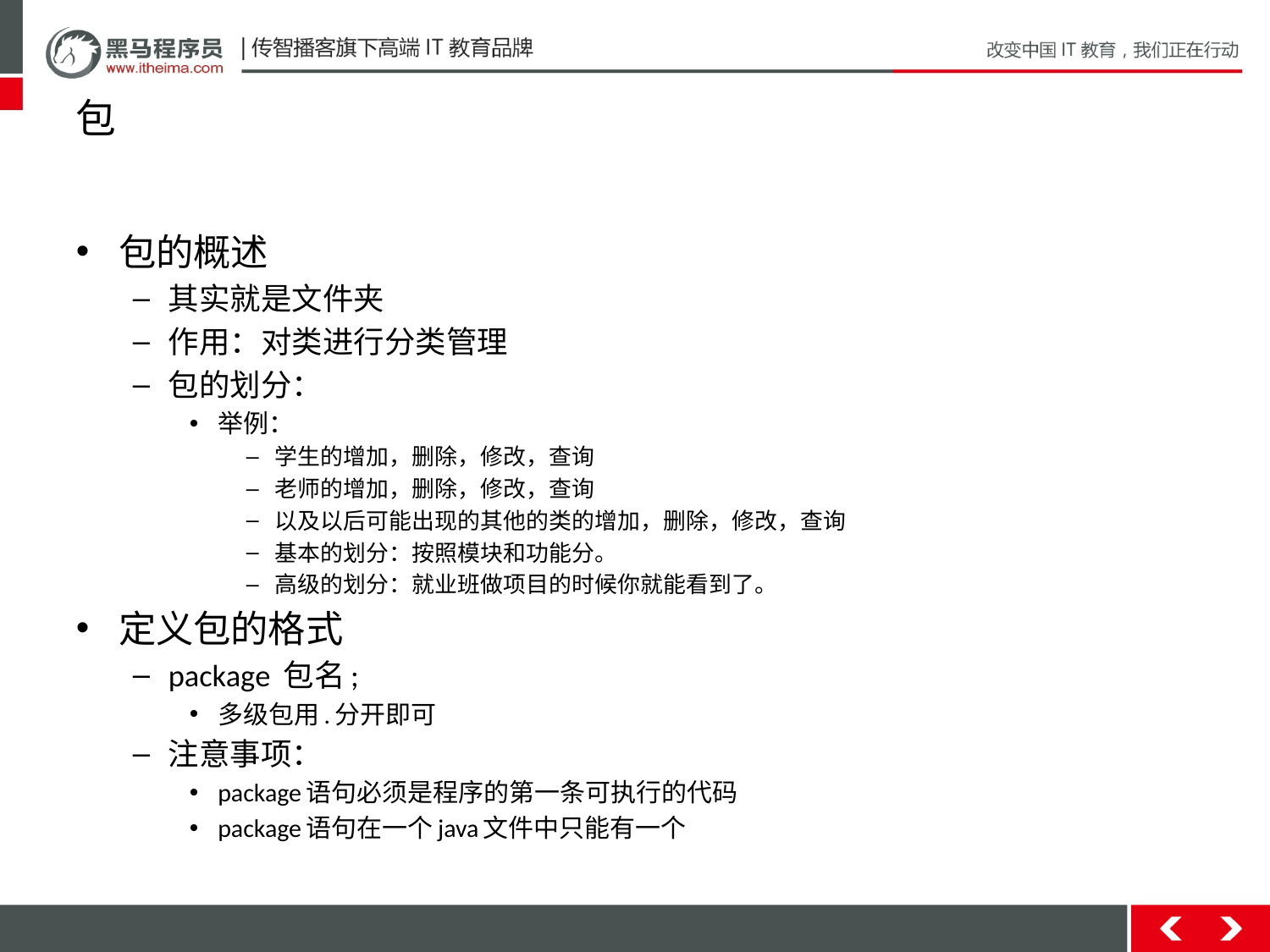

# 包
包的概述
其实就是文件夹
作用：对类进行分类管理
包的划分：
举例：
学生的增加，删除，修改，查询
老师的增加，删除，修改，查询
以及以后可能出现的其他的类的增加，删除，修改，查询
基本的划分：按照模块和功能分。
高级的划分：就业班做项目的时候你就能看到了。
定义包的格式
package 包名;
多级包用.分开即可
注意事项：
package语句必须是程序的第一条可执行的代码
package语句在一个java文件中只能有一个